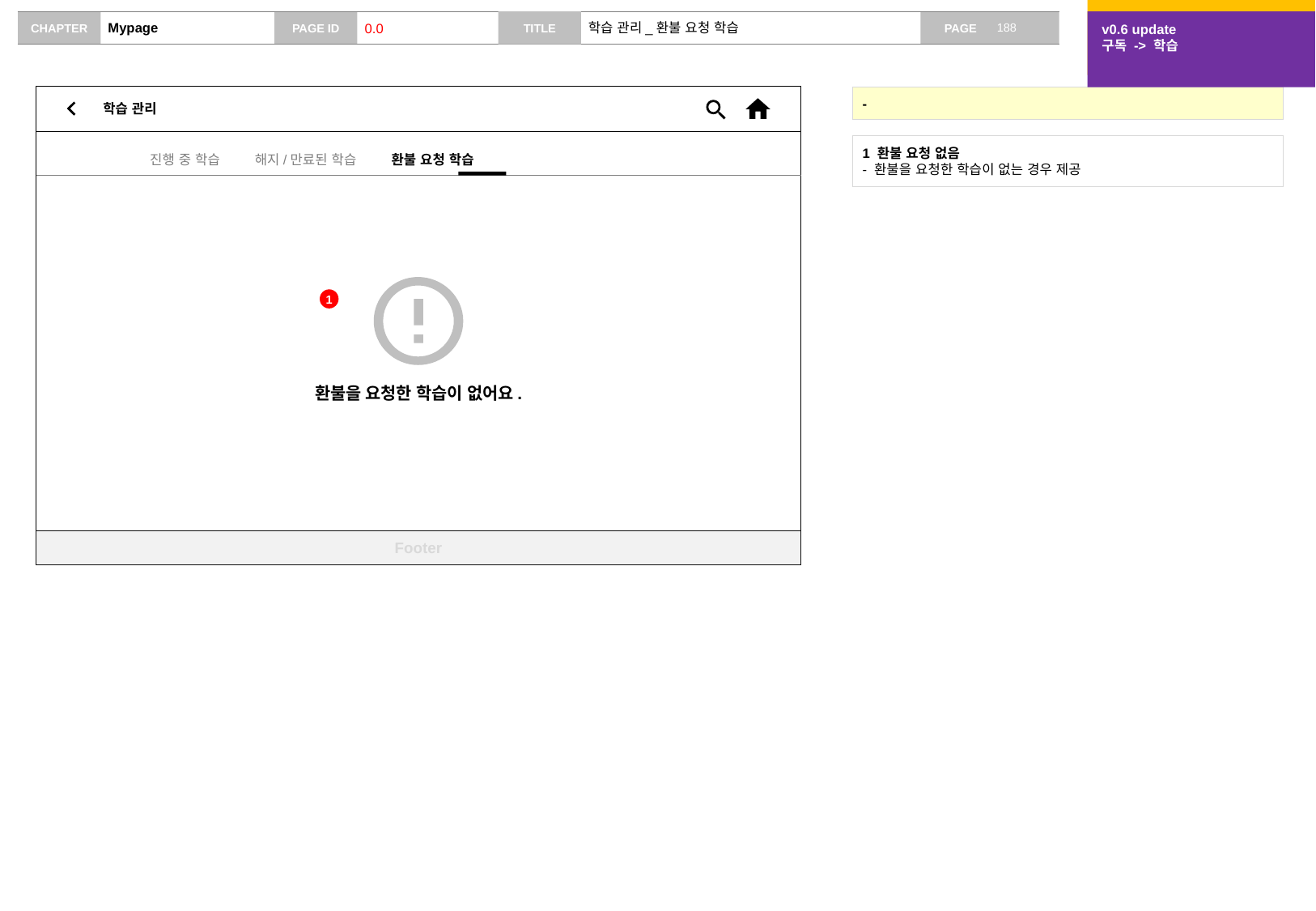

v0.4 update
no data case 추가
v0.6 update
구독 -> 학습
# Mypage
0.0
학습 관리_환불 요청 학습
학습 관리

-

1 환불 요청 없음
- 환불을 요청한 학습이 없는 경우 제공
진행 중 학습         해지/만료된 학습         환불 요청 학습

1
환불을 요청한 학습이 없어요.
Footer